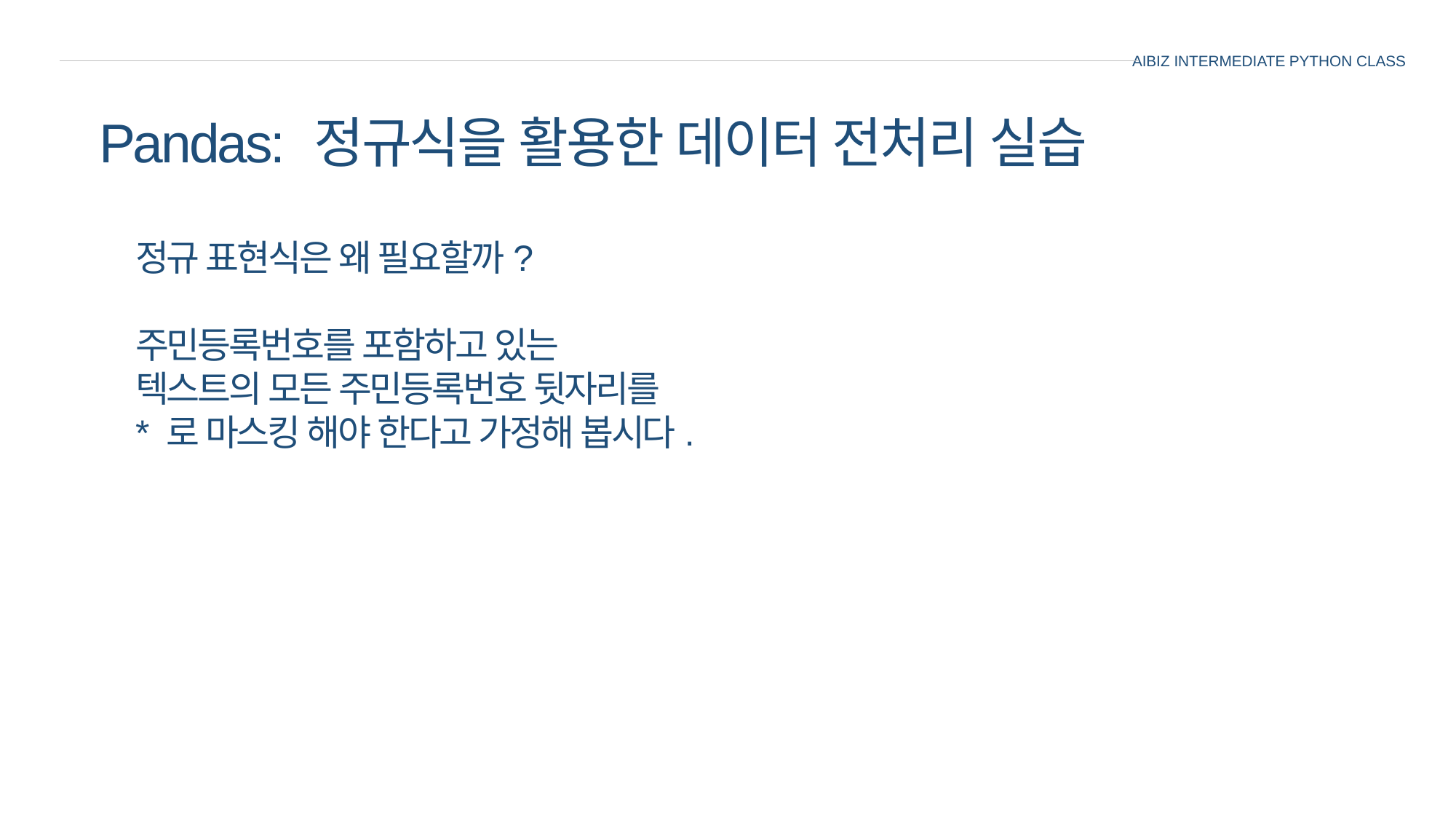

AIBIZ INTERMEDIATE PYTHON CLASS
Pandas: 정규식을 활용한 데이터 전처리 실습

정규 표현식은 왜 필요할까?

주민등록번호를 포함하고 있는
텍스트의 모든 주민등록번호 뒷자리를
* 로 마스킹 해야 한다고 가정해 봅시다.